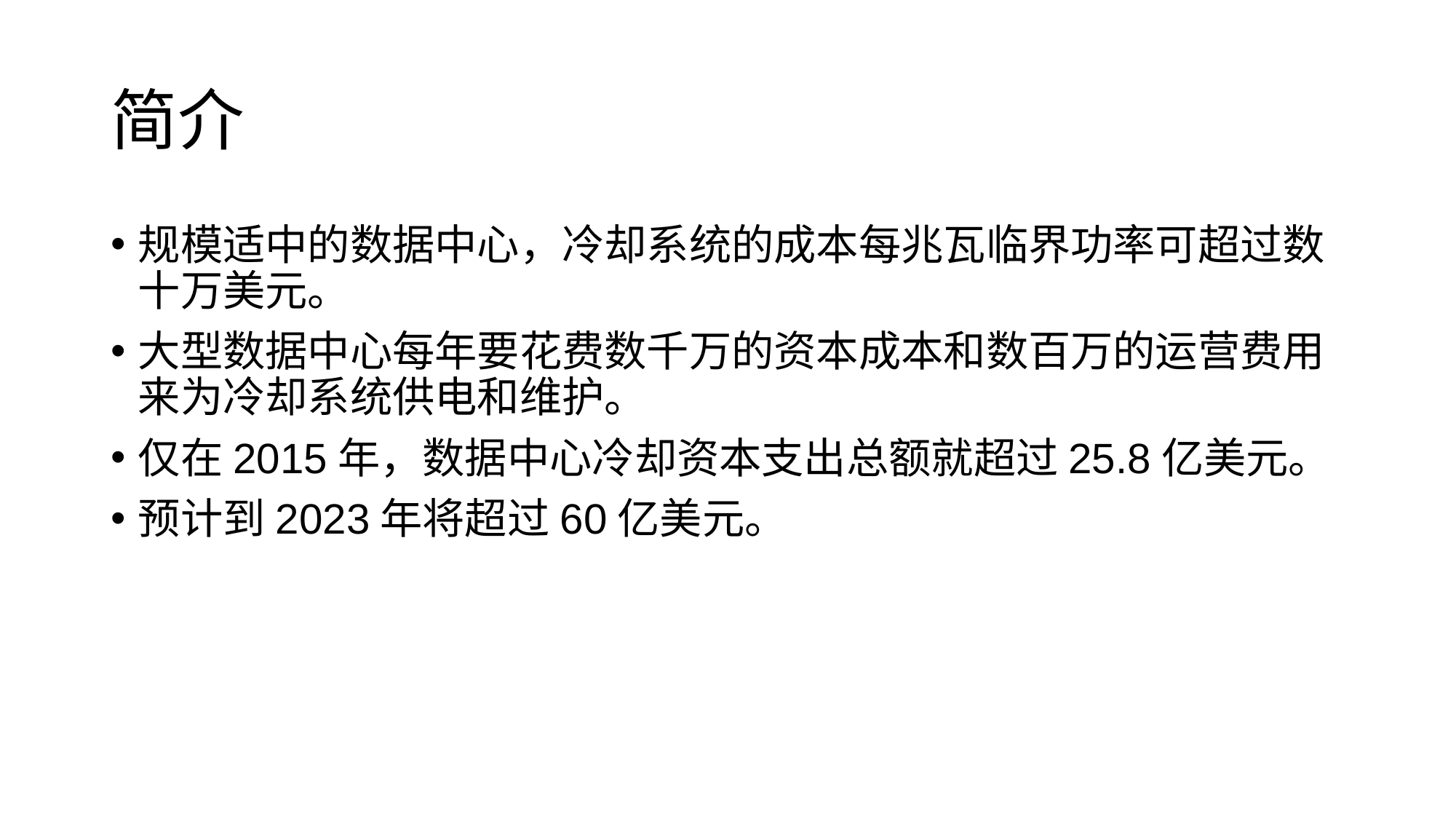

# 简介
规模适中的数据中心，冷却系统的成本每兆瓦临界功率可超过数十万美元。
大型数据中心每年要花费数千万的资本成本和数百万的运营费用来为冷却系统供电和维护。
仅在2015年，数据中心冷却资本支出总额就超过25.8亿美元。
预计到2023年将超过60亿美元。